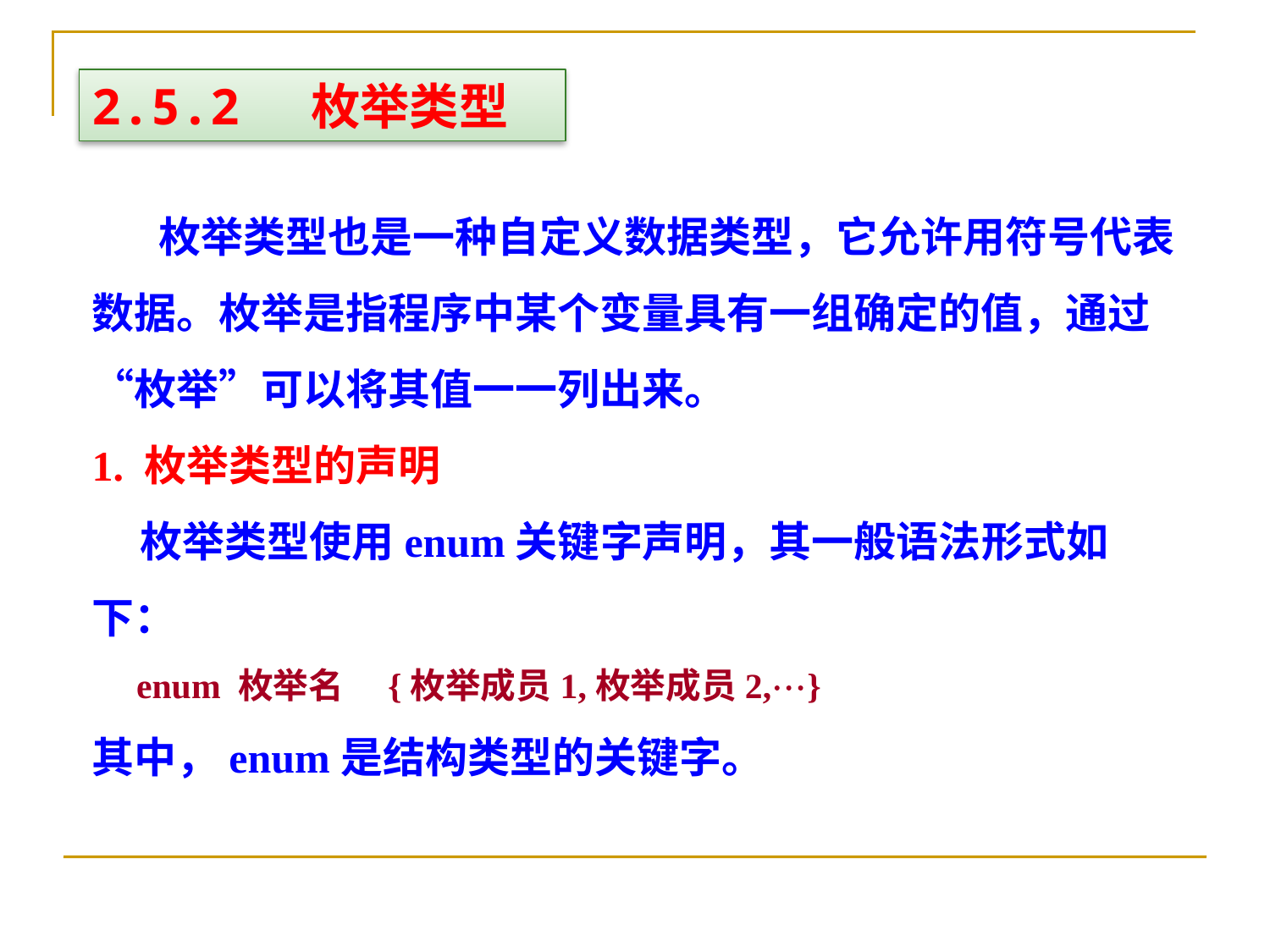

2.5.2  枚举类型
      枚举类型也是一种自定义数据类型，它允许用符号代表数据。枚举是指程序中某个变量具有一组确定的值，通过“枚举”可以将其值一一列出来。
1. 枚举类型的声明
    枚举类型使用enum关键字声明，其一般语法形式如下：
     enum 枚举名　{枚举成员1,枚举成员2,…}
其中，enum是结构类型的关键字。